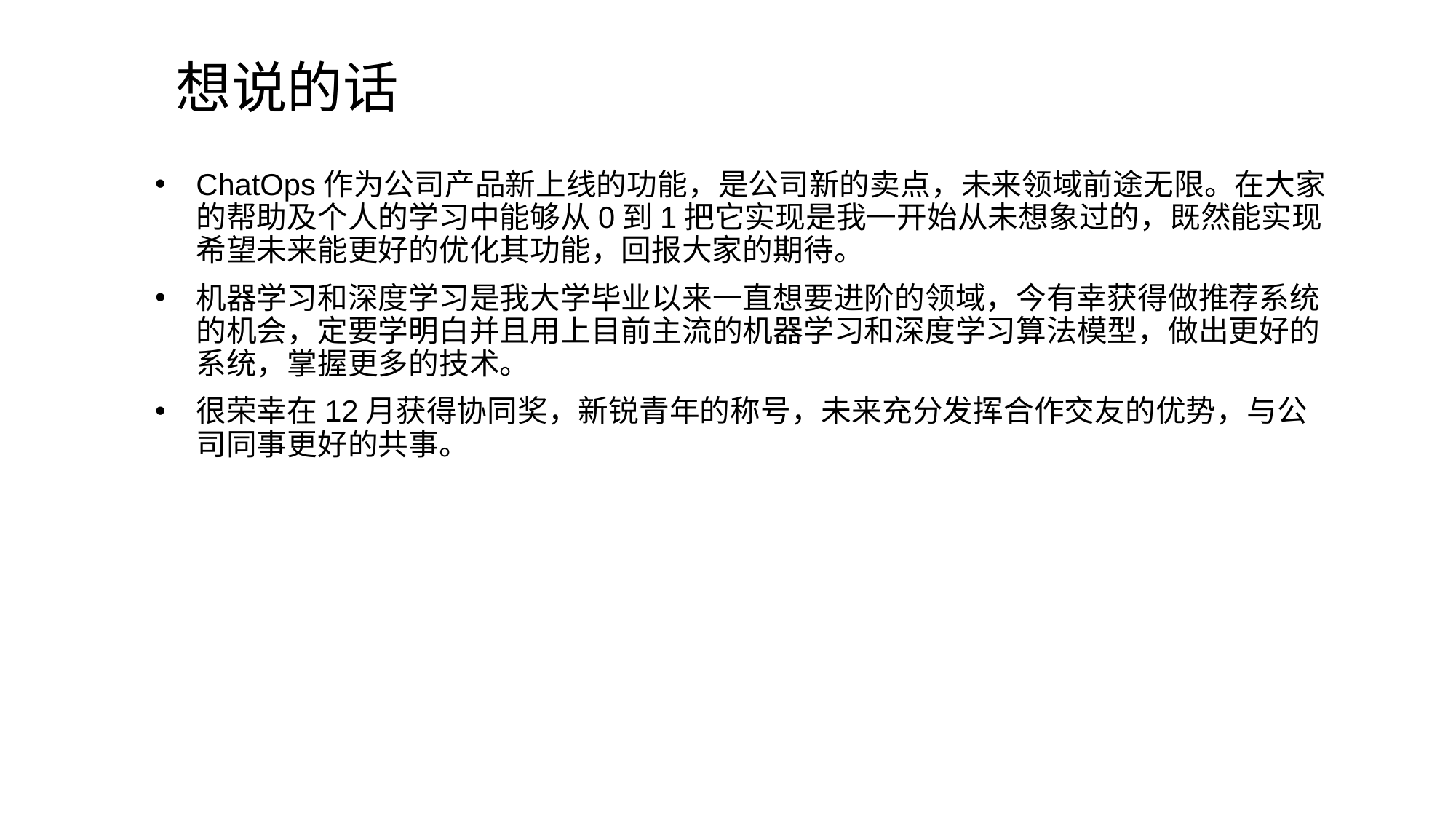

# 想说的话
ChatOps作为公司产品新上线的功能，是公司新的卖点，未来领域前途无限。在大家的帮助及个人的学习中能够从0到1把它实现是我一开始从未想象过的，既然能实现希望未来能更好的优化其功能，回报大家的期待。
机器学习和深度学习是我大学毕业以来一直想要进阶的领域，今有幸获得做推荐系统的机会，定要学明白并且用上目前主流的机器学习和深度学习算法模型，做出更好的系统，掌握更多的技术。
很荣幸在12月获得协同奖，新锐青年的称号，未来充分发挥合作交友的优势，与公司同事更好的共事。